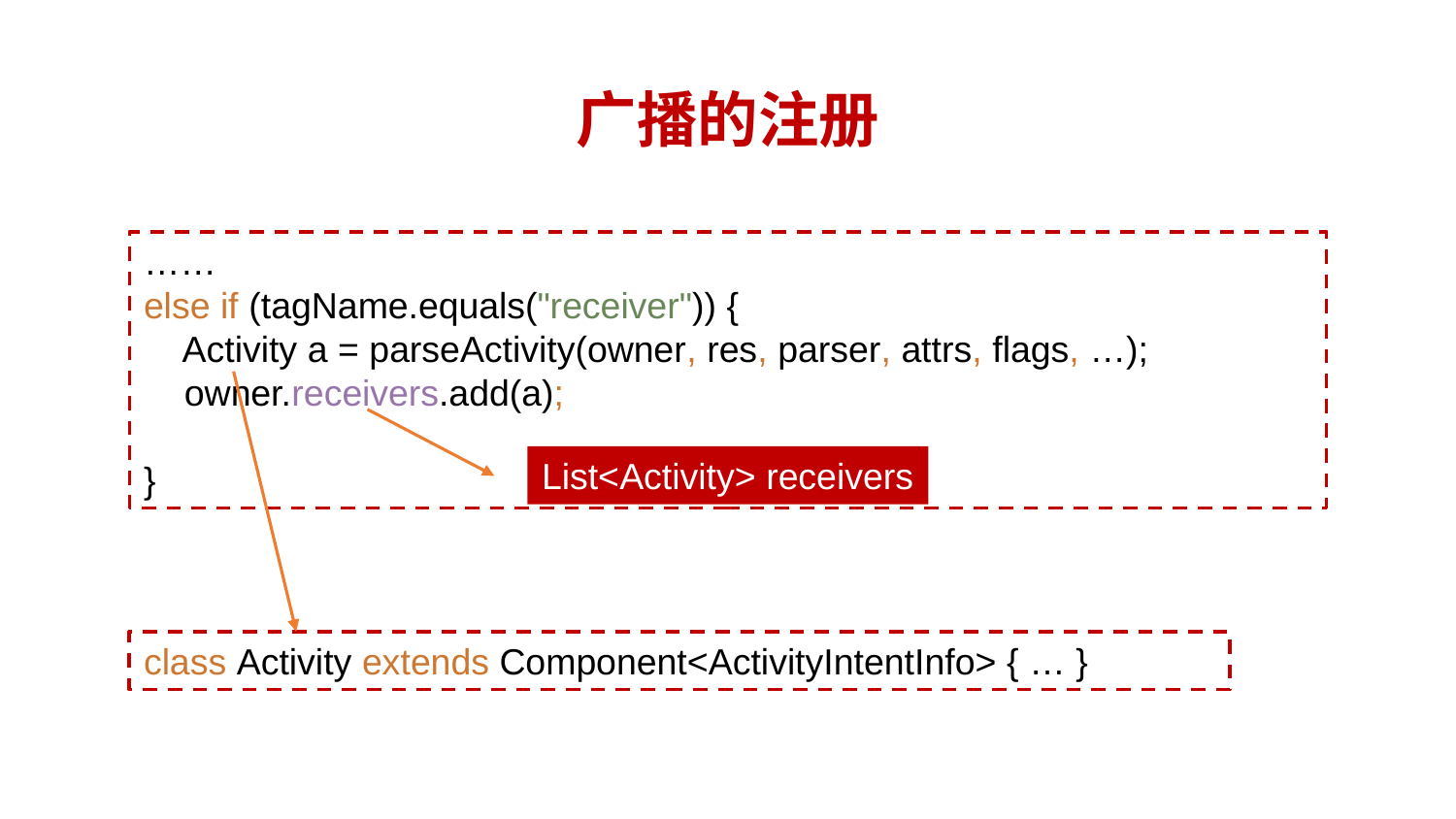

# 广播的注册
……
else if (tagName.equals("receiver")) {
    Activity a = parseActivity(owner, res, parser, attrs, flags, …);
    owner.receivers.add(a);
}
List<Activity> receivers
class Activity extends Component<ActivityIntentInfo> { … }